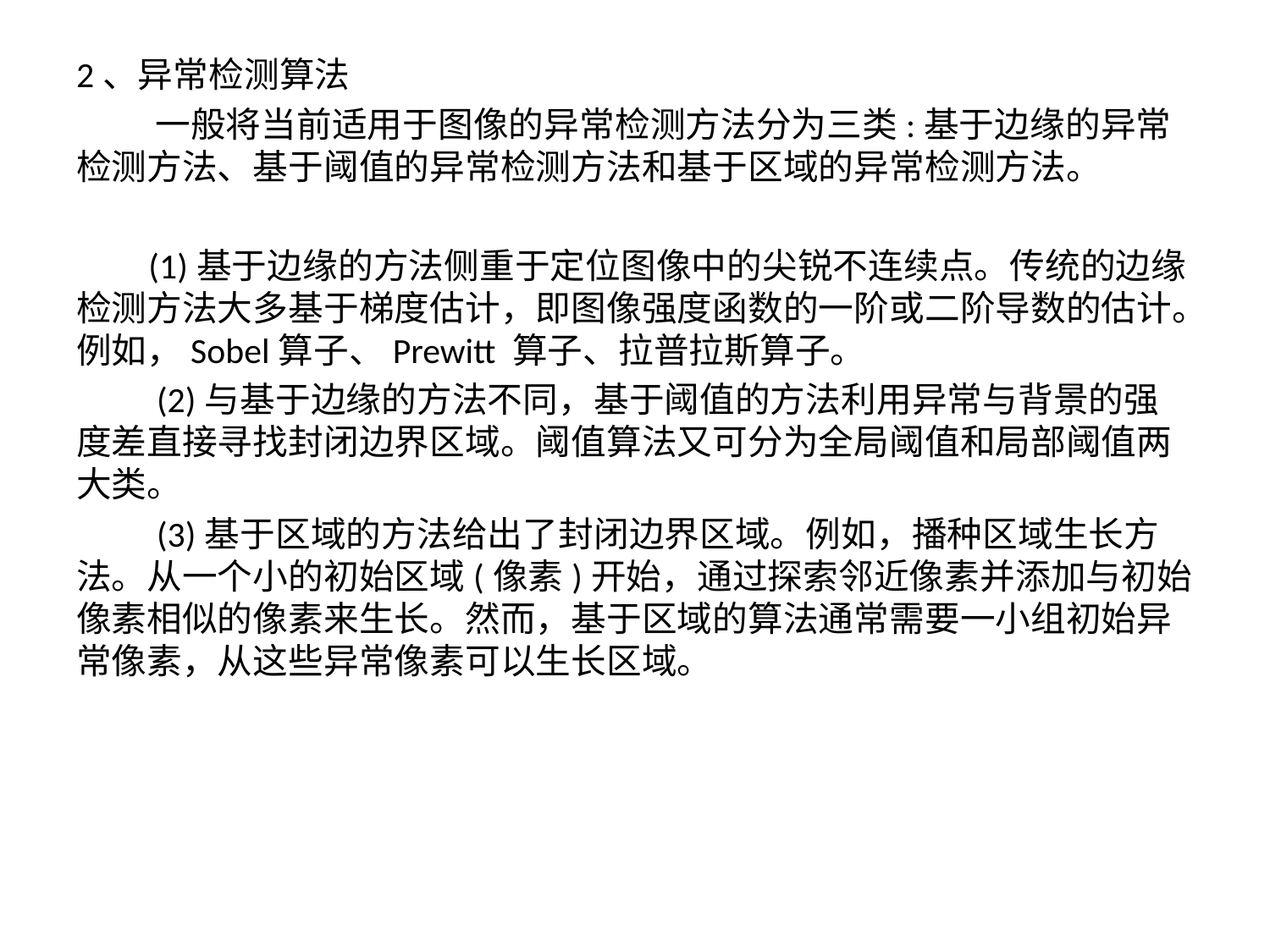

2、异常检测算法
         一般将当前适用于图像的异常检测方法分为三类:基于边缘的异常检测方法、基于阈值的异常检测方法和基于区域的异常检测方法。

         (1)基于边缘的方法侧重于定位图像中的尖锐不连续点。传统的边缘检测方法大多基于梯度估计，即图像强度函数的一阶或二阶导数的估计。例如，Sobel算子、Prewitt 算子、拉普拉斯算子。
          (2)与基于边缘的方法不同，基于阈值的方法利用异常与背景的强度差直接寻找封闭边界区域。阈值算法又可分为全局阈值和局部阈值两大类。
          (3)基于区域的方法给出了封闭边界区域。例如，播种区域生长方法。从一个小的初始区域(像素)开始，通过探索邻近像素并添加与初始像素相似的像素来生长。然而，基于区域的算法通常需要一小组初始异常像素，从这些异常像素可以生长区域。